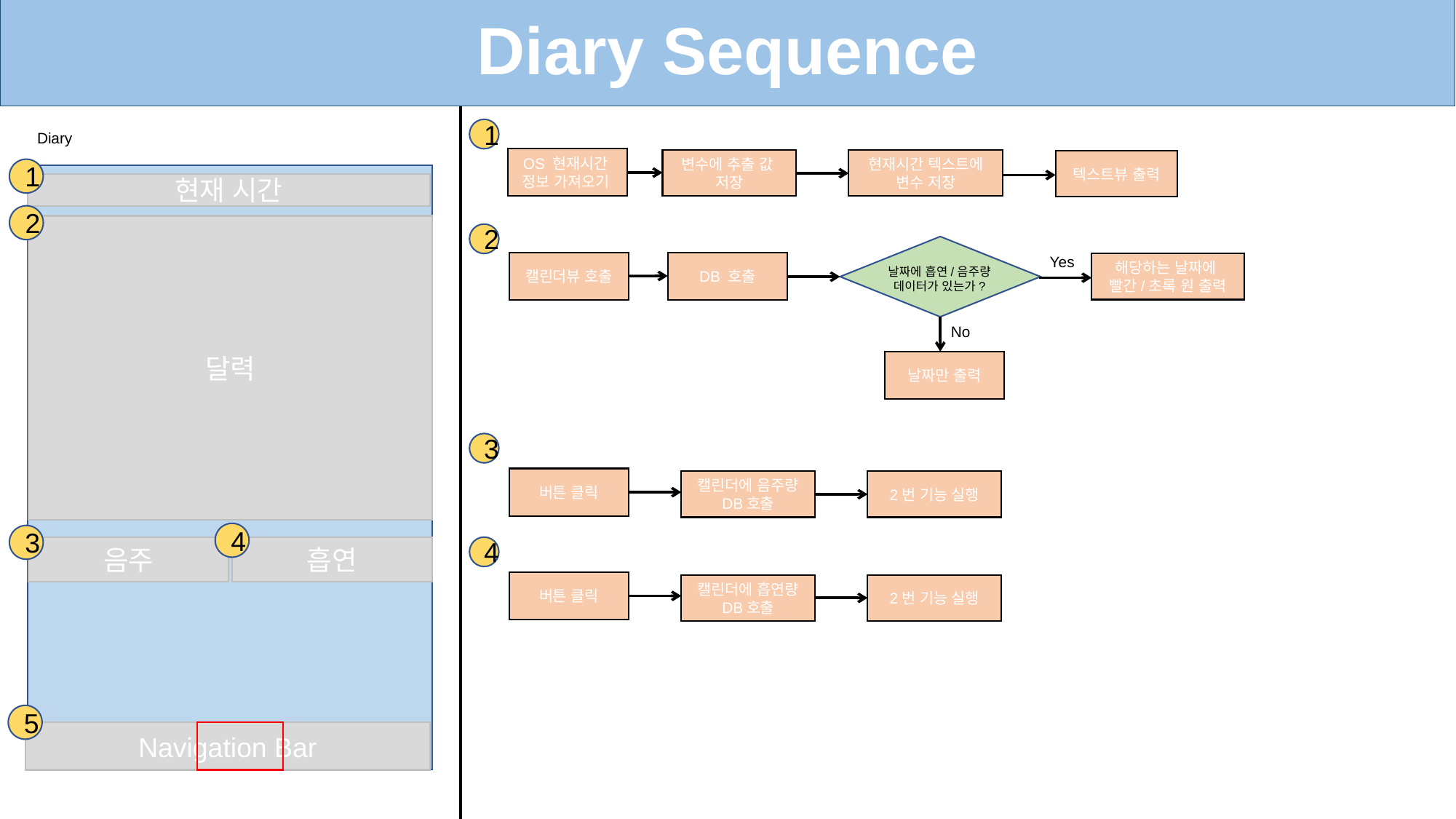

Diary Sequence
1
Diary
OS 현재시간
정보 가져오기
변수에 추출 값
저장
현재시간 텍스트에 변수 저장
텍스트뷰 출력
1

현재 시간
2
달력
2

Yes
DB 호출
캘린더뷰 호출
해당하는 날짜에
빨간/초록 원 출력
날짜에 흡연/음주량 데이터가 있는가?
No
날짜만 출력
3
버튼 클릭
캘린더에 음주량 DB호출
2번 기능 실행
4
3
음주
흡연
4
버튼 클릭
캘린더에 흡연량 DB호출
2번 기능 실행
5
Navigation Bar